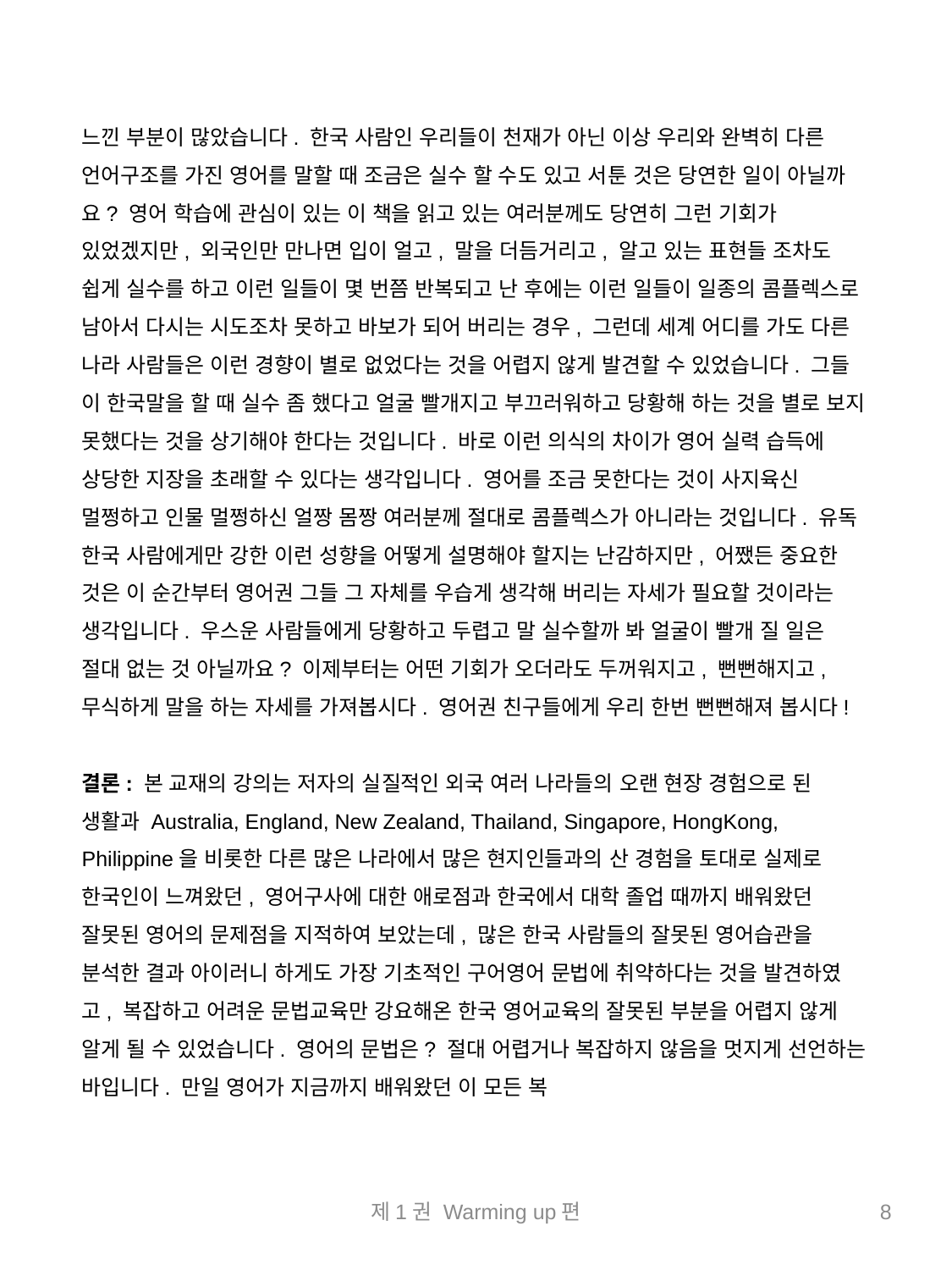

느낀 부분이 많았습니다. 한국 사람인 우리들이 천재가 아닌 이상 우리와 완벽히 다른 언어구조를 가진 영어를 말할 때 조금은 실수 할 수도 있고 서툰 것은 당연한 일이 아닐까요? 영어 학습에 관심이 있는 이 책을 읽고 있는 여러분께도 당연히 그런 기회가 있었겠지만, 외국인만 만나면 입이 얼고, 말을 더듬거리고, 알고 있는 표현들 조차도 쉽게 실수를 하고 이런 일들이 몇 번쯤 반복되고 난 후에는 이런 일들이 일종의 콤플렉스로 남아서 다시는 시도조차 못하고 바보가 되어 버리는 경우, 그런데 세계 어디를 가도 다른 나라 사람들은 이런 경향이 별로 없었다는 것을 어렵지 않게 발견할 수 있었습니다. 그들 이 한국말을 할 때 실수 좀 했다고 얼굴 빨개지고 부끄러워하고 당황해 하는 것을 별로 보지 못했다는 것을 상기해야 한다는 것입니다. 바로 이런 의식의 차이가 영어 실력 습득에 상당한 지장을 초래할 수 있다는 생각입니다. 영어를 조금 못한다는 것이 사지육신 멀쩡하고 인물 멀쩡하신 얼짱 몸짱 여러분께 절대로 콤플렉스가 아니라는 것입니다. 유독 한국 사람에게만 강한 이런 성향을 어떻게 설명해야 할지는 난감하지만, 어쨌든 중요한 것은 이 순간부터 영어권 그들 그 자체를 우습게 생각해 버리는 자세가 필요할 것이라는 생각입니다. 우스운 사람들에게 당황하고 두렵고 말 실수할까 봐 얼굴이 빨개 질 일은 절대 없는 것 아닐까요? 이제부터는 어떤 기회가 오더라도 두꺼워지고, 뻔뻔해지고, 무식하게 말을 하는 자세를 가져봅시다. 영어권 친구들에게 우리 한번 뻔뻔해져 봅시다!

결론: 본 교재의 강의는 저자의 실질적인 외국 여러 나라들의 오랜 현장 경험으로 된 생활과 Australia, England, New Zealand, Thailand, Singapore, HongKong, Philippine을 비롯한 다른 많은 나라에서 많은 현지인들과의 산 경험을 토대로 실제로 한국인이 느껴왔던, 영어구사에 대한 애로점과 한국에서 대학 졸업 때까지 배워왔던 잘못된 영어의 문제점을 지적하여 보았는데, 많은 한국 사람들의 잘못된 영어습관을 분석한 결과 아이러니 하게도 가장 기초적인 구어영어 문법에 취약하다는 것을 발견하였고, 복잡하고 어려운 문법교육만 강요해온 한국 영어교육의 잘못된 부분을 어렵지 않게 알게 될 수 있었습니다. 영어의 문법은? 절대 어렵거나 복잡하지 않음을 멋지게 선언하는 바입니다. 만일 영어가 지금까지 배워왔던 이 모든 복

제1권 Warming up편
8